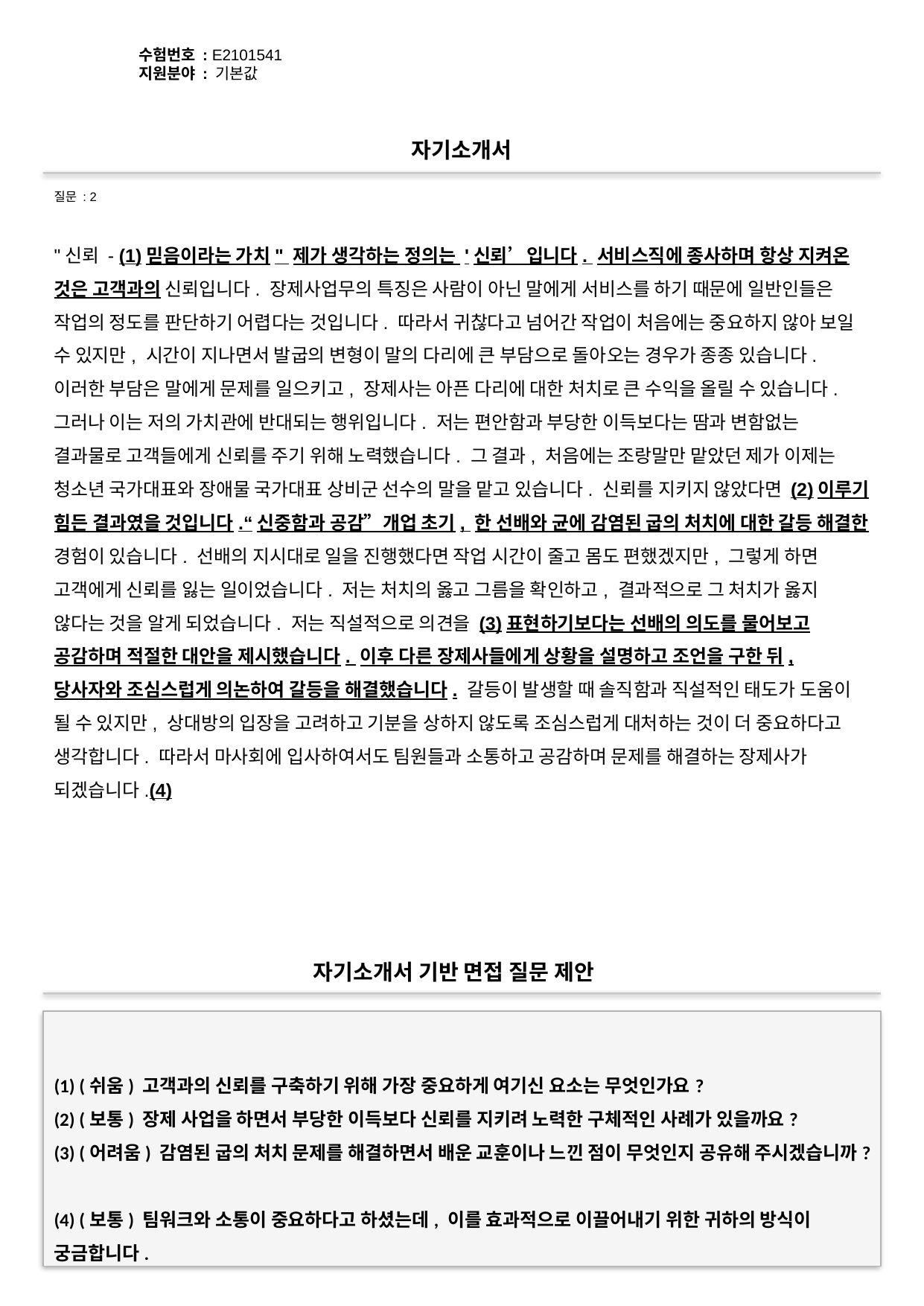

수험번호 : E2101541
지원분야 : 기본값
#

자기소개서

질문 : 2

"신뢰 - (1)믿음이라는 가치" 제가 생각하는 정의는 '신뢰’입니다. 서비스직에 종사하며 항상 지켜온 것은 고객과의 신뢰입니다. 장제사업무의 특징은 사람이 아닌 말에게 서비스를 하기 때문에 일반인들은 작업의 정도를 판단하기 어렵다는 것입니다. 따라서 귀찮다고 넘어간 작업이 처음에는 중요하지 않아 보일 수 있지만, 시간이 지나면서 발굽의 변형이 말의 다리에 큰 부담으로 돌아오는 경우가 종종 있습니다. 이러한 부담은 말에게 문제를 일으키고, 장제사는 아픈 다리에 대한 처치로 큰 수익을 올릴 수 있습니다. 그러나 이는 저의 가치관에 반대되는 행위입니다. 저는 편안함과 부당한 이득보다는 땀과 변함없는 결과물로 고객들에게 신뢰를 주기 위해 노력했습니다. 그 결과, 처음에는 조랑말만 맡았던 제가 이제는 청소년 국가대표와 장애물 국가대표 상비군 선수의 말을 맡고 있습니다. 신뢰를 지키지 않았다면 (2)이루기 힘든 결과였을 것입니다.“신중함과 공감”개업 초기, 한 선배와 균에 감염된 굽의 처치에 대한 갈등 해결한 경험이 있습니다. 선배의 지시대로 일을 진행했다면 작업 시간이 줄고 몸도 편했겠지만, 그렇게 하면 고객에게 신뢰를 잃는 일이었습니다. 저는 처치의 옳고 그름을 확인하고, 결과적으로 그 처치가 옳지 않다는 것을 알게 되었습니다. 저는 직설적으로 의견을 (3)표현하기보다는 선배의 의도를 물어보고 공감하며 적절한 대안을 제시했습니다. 이후 다른 장제사들에게 상황을 설명하고 조언을 구한 뒤, 당사자와 조심스럽게 의논하여 갈등을 해결했습니다. 갈등이 발생할 때 솔직함과 직설적인 태도가 도움이 될 수 있지만, 상대방의 입장을 고려하고 기분을 상하지 않도록 조심스럽게 대처하는 것이 더 중요하다고 생각합니다. 따라서 마사회에 입사하여서도 팀원들과 소통하고 공감하며 문제를 해결하는 장제사가 되겠습니다.(4)

자기소개서 기반 면접 질문 제안

(1) (쉬움) 고객과의 신뢰를 구축하기 위해 가장 중요하게 여기신 요소는 무엇인가요?
(2) (보통) 장제 사업을 하면서 부당한 이득보다 신뢰를 지키려 노력한 구체적인 사례가 있을까요?
(3) (어려움) 감염된 굽의 처치 문제를 해결하면서 배운 교훈이나 느낀 점이 무엇인지 공유해 주시겠습니까?
(4) (보통) 팀워크와 소통이 중요하다고 하셨는데, 이를 효과적으로 이끌어내기 위한 귀하의 방식이 궁금합니다.